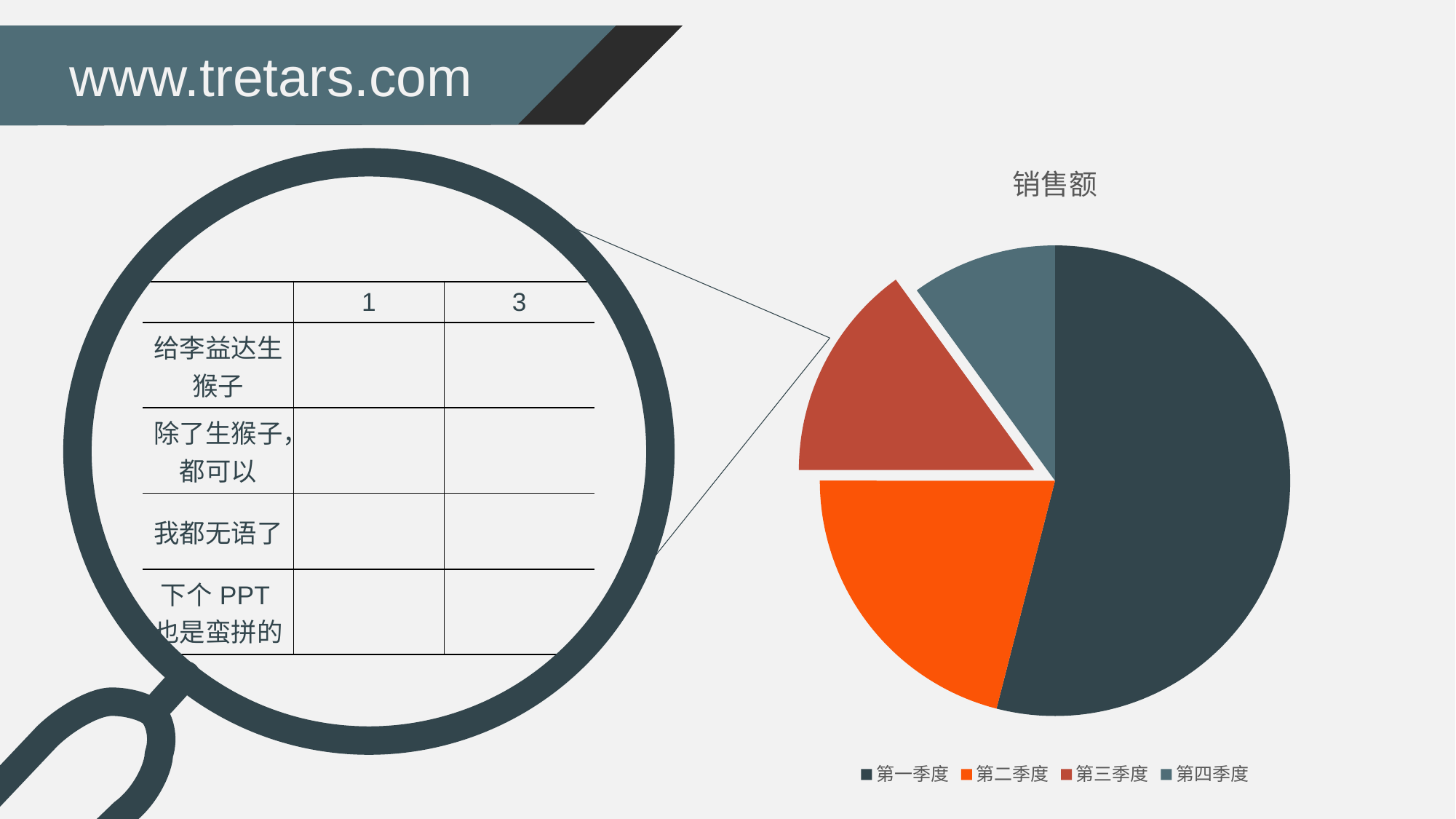

www.tretars.com

### Chart:

| Category | 销售额 |
|---|---|
| 第一季度 | 0.54 |
| 第二季度 | 0.21 |
| 第三季度 | 0.15 |
| 第四季度 | 0.1 |

|  | 1 | 3 |
| --- | --- | --- |
| 给李益达生猴子 |  |  |
| 除了生猴子，都可以 |  |  |
| 我都无语了 |  |  |
| 下个PPT也是蛮拼的 |  |  |